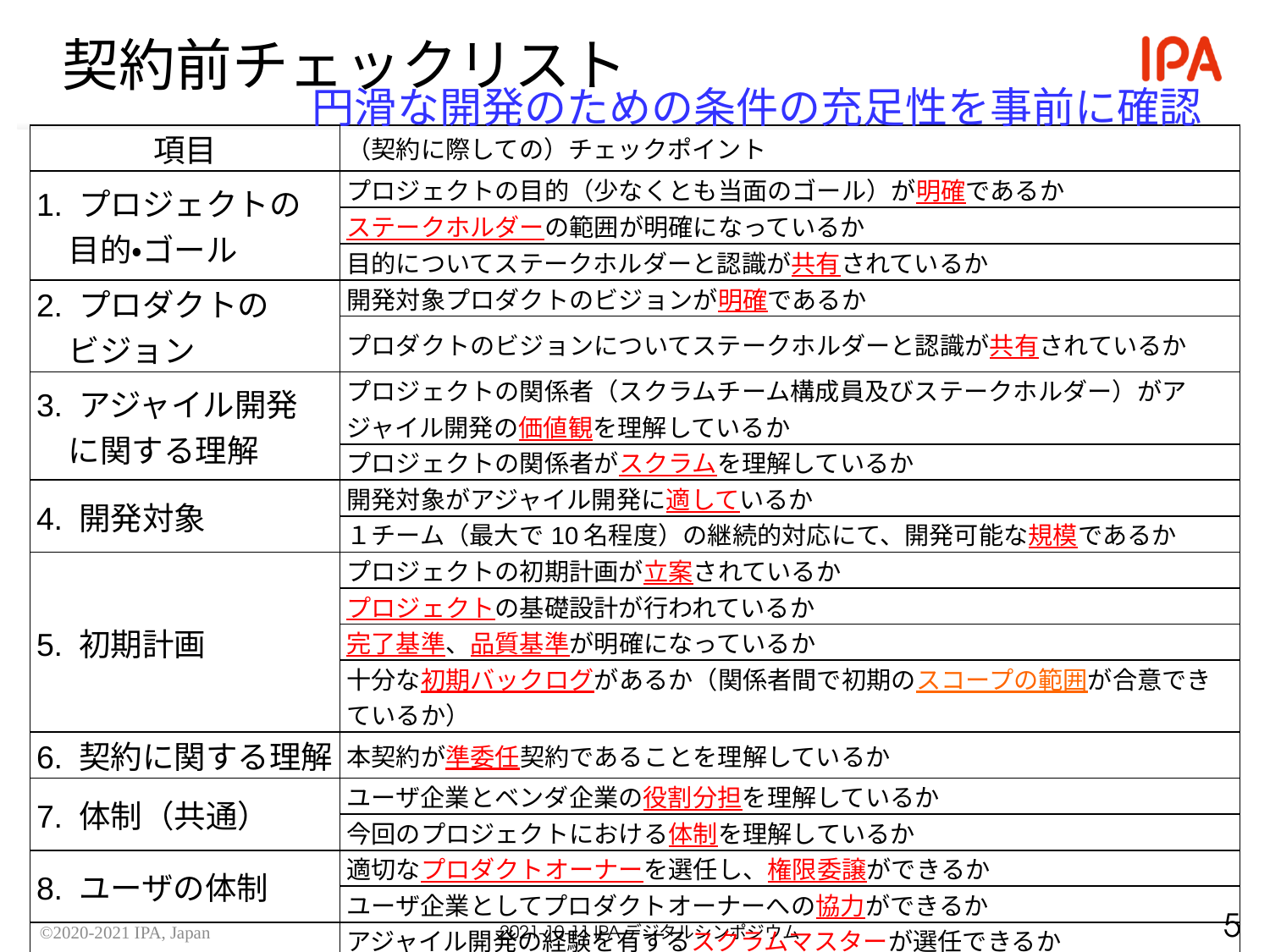

# 契約前チェックリスト
円滑な開発のための条件の充足性を事前に確認
| 項目 | （契約に際しての）チェックポイント |
| --- | --- |
| 1. プロジェクトの 　目的・ゴール | プロジェクトの目的（少なくとも当面のゴール）が明確であるか |
|  | ステークホルダーの範囲が明確になっているか |
|  | 目的についてステークホルダーと認識が共有されているか |
| 2. プロダクトの 　ビジョン | 開発対象プロダクトのビジョンが明確であるか |
|  | プロダクトのビジョンについてステークホルダーと認識が共有されているか |
| 3. アジャイル開発 　に関する理解 | プロジェクトの関係者（スクラムチーム構成員及びステークホルダー）がアジャイル開発の価値観を理解しているか |
|  | プロジェクトの関係者がスクラムを理解しているか |
| 4. 開発対象 | 開発対象がアジャイル開発に適しているか |
|  | １チーム（最大で10名程度）の継続的対応にて、開発可能な規模であるか |
| 5. 初期計画 | プロジェクトの初期計画が立案されているか |
|  | プロジェクトの基礎設計が行われているか |
|  | 完了基準、品質基準が明確になっているか |
|  | 十分な初期バックログがあるか（関係者間で初期のスコープの範囲が合意できているか） |
| 6. 契約に関する理解 | 本契約が準委任契約であることを理解しているか |
| 7. 体制（共通） | ユーザ企業とベンダ企業の役割分担を理解しているか |
|  | 今回のプロジェクトにおける体制を理解しているか |
| 8. ユーザの体制 | 適切なプロダクトオーナーを選任し、権限委譲ができるか |
|  | ユーザ企業としてプロダクトオーナーへの協力ができるか |
| 9. ベンダの体制 | アジャイル開発の経験を有するスクラムマスターが選任できるか |
|  | 必要な能力を有する開発チームを構成できるか |
|  | 開発チームを固定できるか |
5
©2020-2021 IPA, Japan